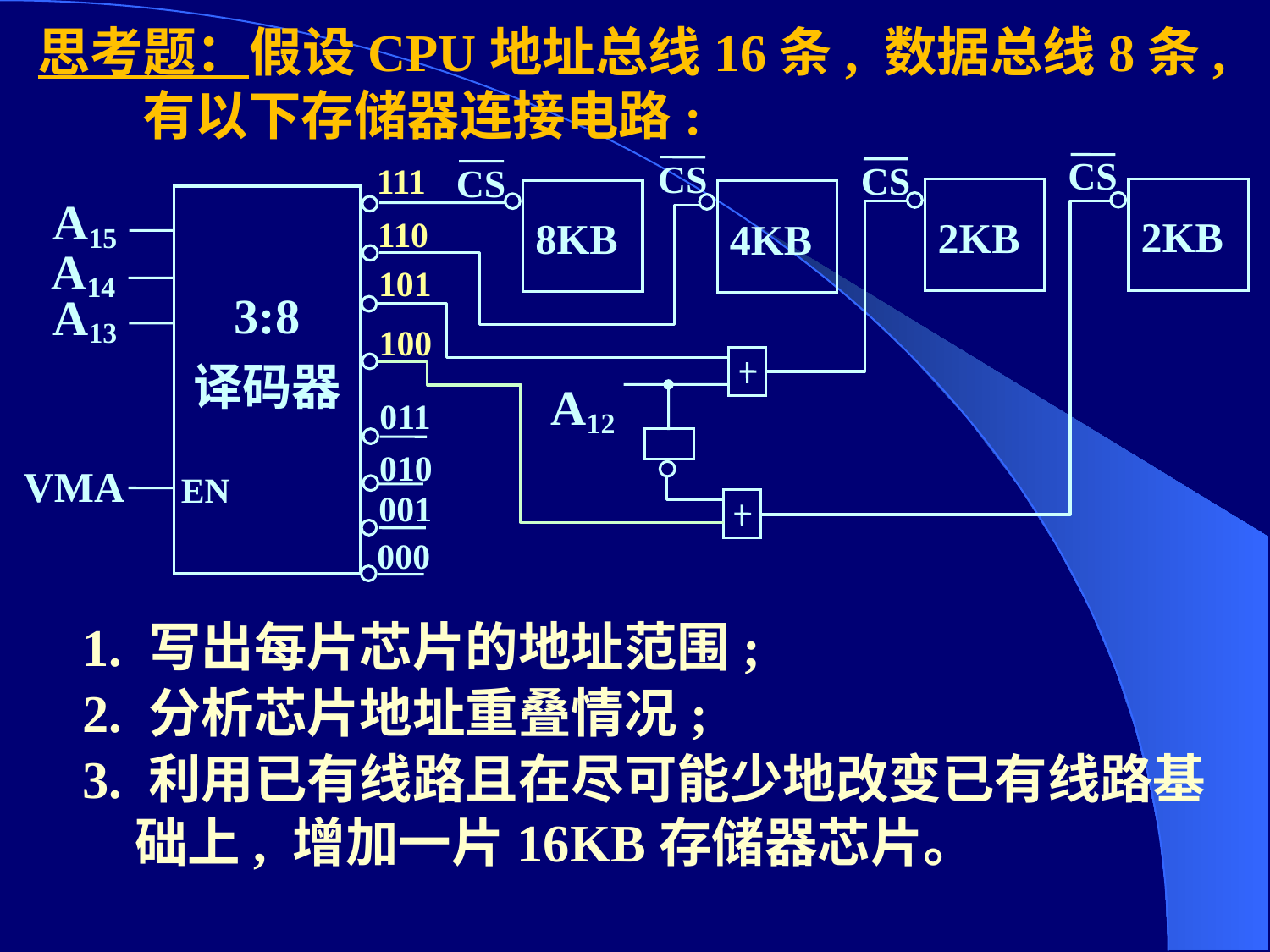

思考题：假设CPU地址总线16条, 数据总线8条, 有以下存储器连接电路:
CS

CS

CS

CS

111

2KB

2KB

8KB

4KB

A15

3:8
译码器

110

A14

101

A13

100

A12

011

010
VMA
EN

001

000

1. 写出每片芯片的地址范围;
2. 分析芯片地址重叠情况;
3. 利用已有线路且在尽可能少地改变已有线路基础上, 增加一片16KB存储器芯片。